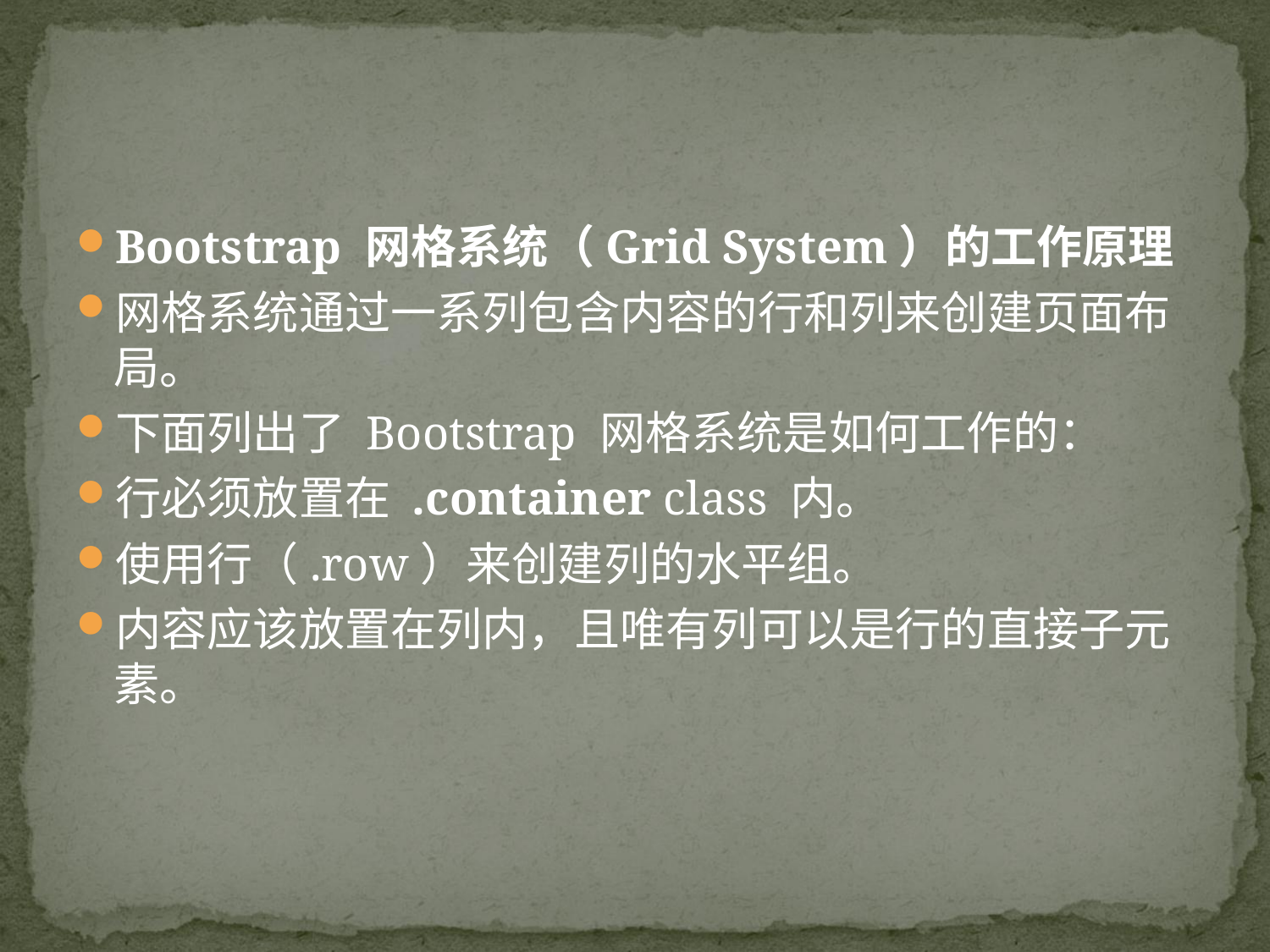

#
Bootstrap 网格系统（Grid System）的工作原理
网格系统通过一系列包含内容的行和列来创建页面布局。
下面列出了 Bootstrap 网格系统是如何工作的：
行必须放置在 .container class 内。
使用行（.row）来创建列的水平组。
内容应该放置在列内，且唯有列可以是行的直接子元素。